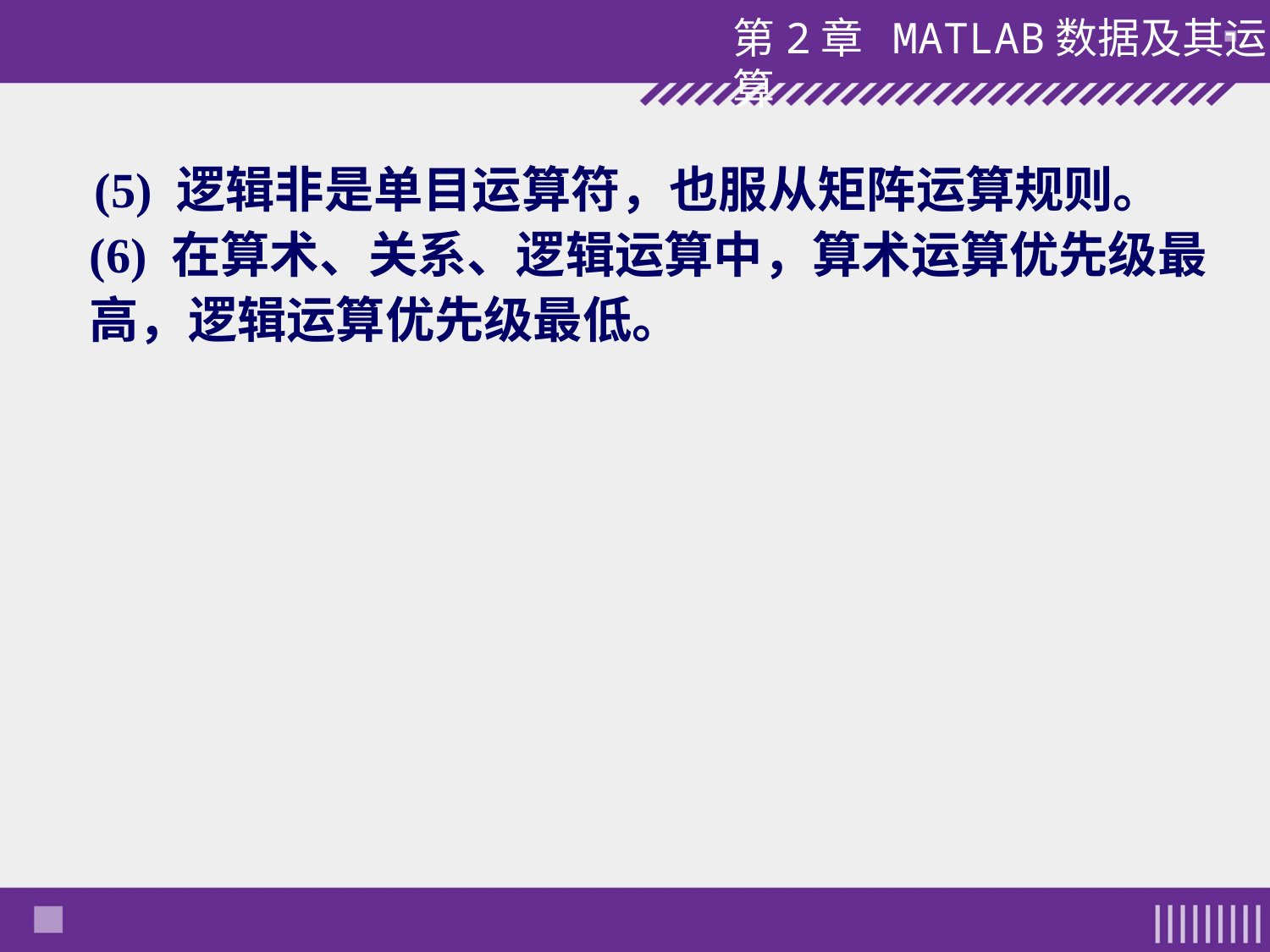

(5) 逻辑非是单目运算符，也服从矩阵运算规则。
(6) 在算术、关系、逻辑运算中，算术运算优先级最高，逻辑运算优先级最低。